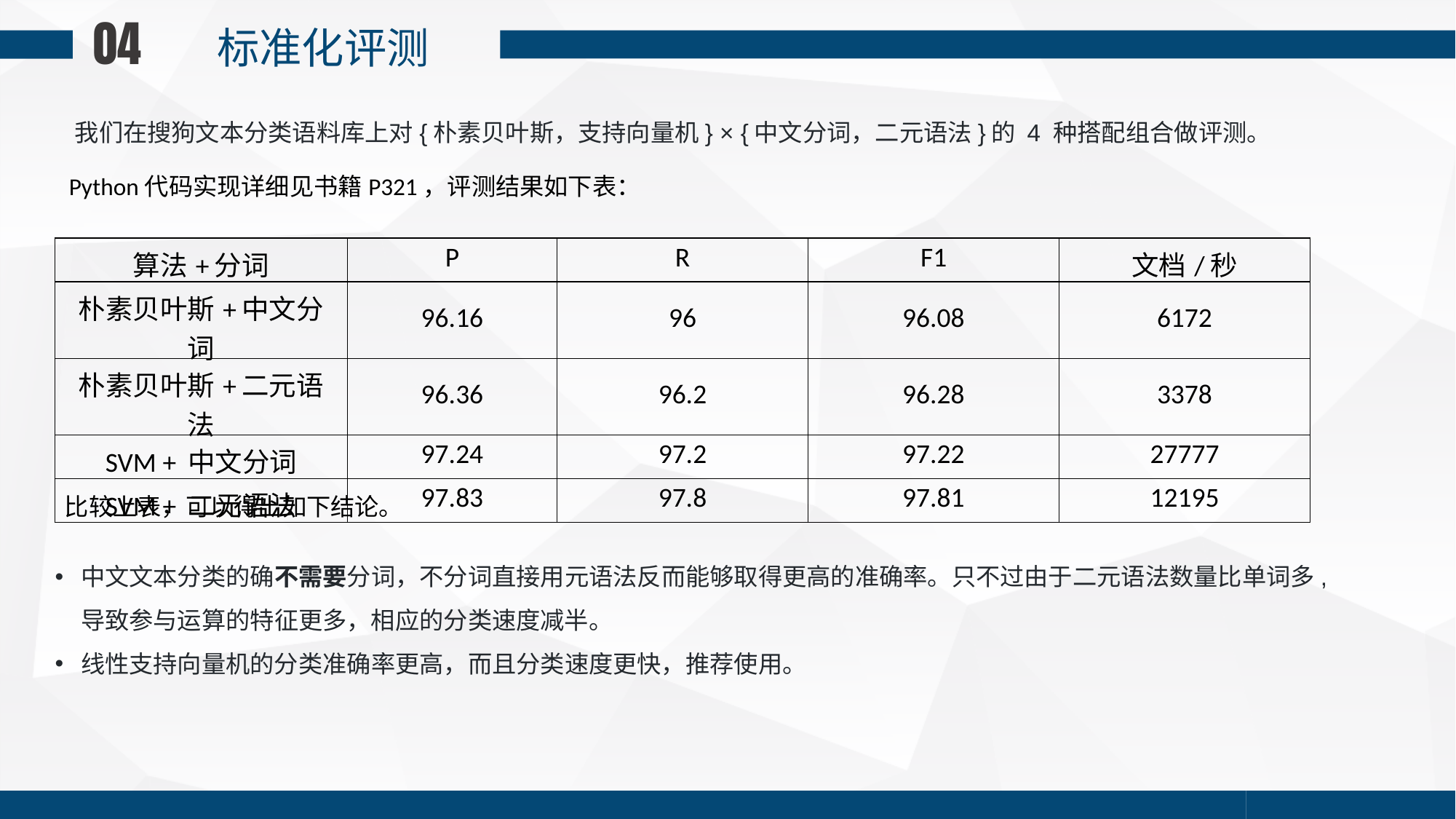

04
 标准化评测

    我们在搜狗文本分类语料库上对{朴素贝叶斯，支持向量机} × {中文分词，二元语法}的 4 种搭配组合做评测。
    Python代码实现详细见书籍P321，评测结果如下表：
| 算法+分词 | P | R | F1 | 文档/秒 |
| --- | --- | --- | --- | --- |
| 朴素贝叶斯+中文分词 | 96.16 | 96 | 96.08 | 6172 |
| 朴素贝叶斯+二元语法 | 96.36 | 96.2 | 96.28 | 3378 |
| SVM + 中文分词 | 97.24 | 97.2 | 97.22 | 27777 |
| SVM + 二元语法 | 97.83 | 97.8 | 97.81 | 12195 |
比较上表，可以得出如下结论。
中文文本分类的确不需要分词，不分词直接用元语法反而能够取得更高的准确率。只不过由于二元语法数量比单词多,导致参与运算的特征更多，相应的分类速度减半。
线性支持向量机的分类准确率更高，而且分类速度更快，推荐使用。